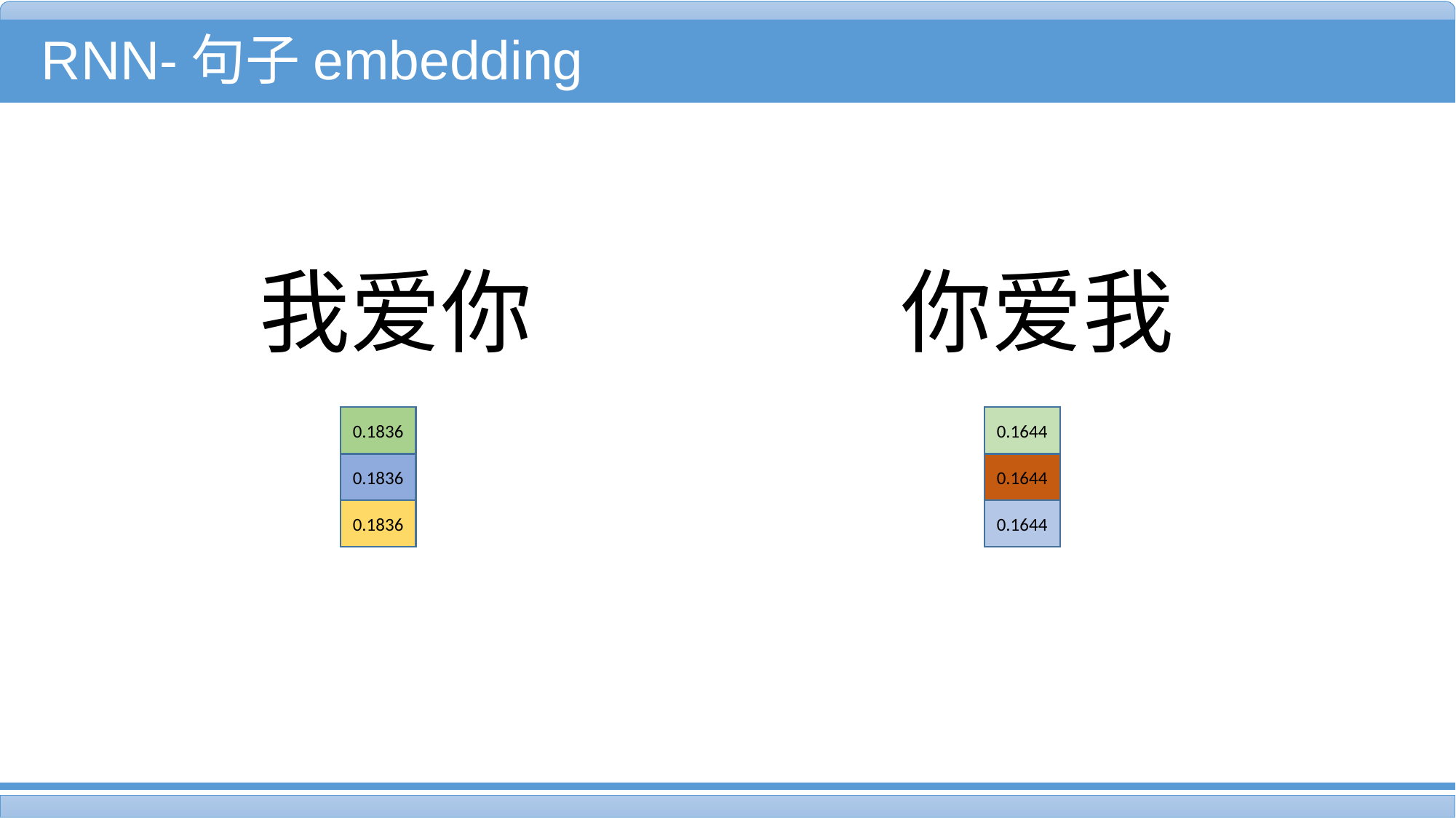

RNN-句子embedding
我爱你
你爱我
0.1836
0.1836
0.1836
0.1644
0.1644
0.1644